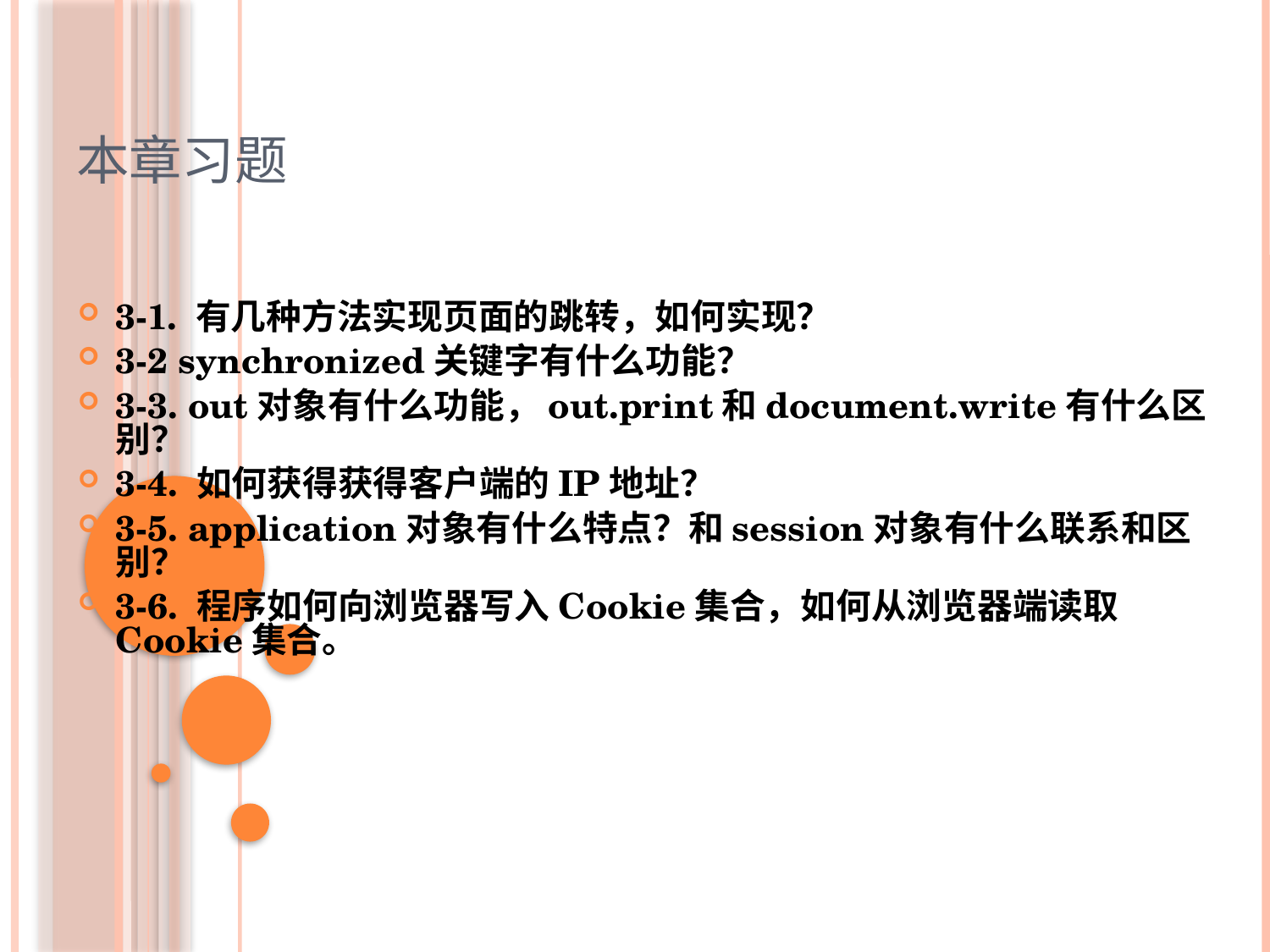

本章习题
3-1. 有几种方法实现页面的跳转，如何实现？
3-2 synchronized关键字有什么功能？
3-3. out对象有什么功能，out.print和document.write有什么区别？
3-4. 如何获得获得客户端的IP地址？
3-5. application对象有什么特点？和session对象有什么联系和区别？
3-6. 程序如何向浏览器写入Cookie集合，如何从浏览器端读取Cookie集合。